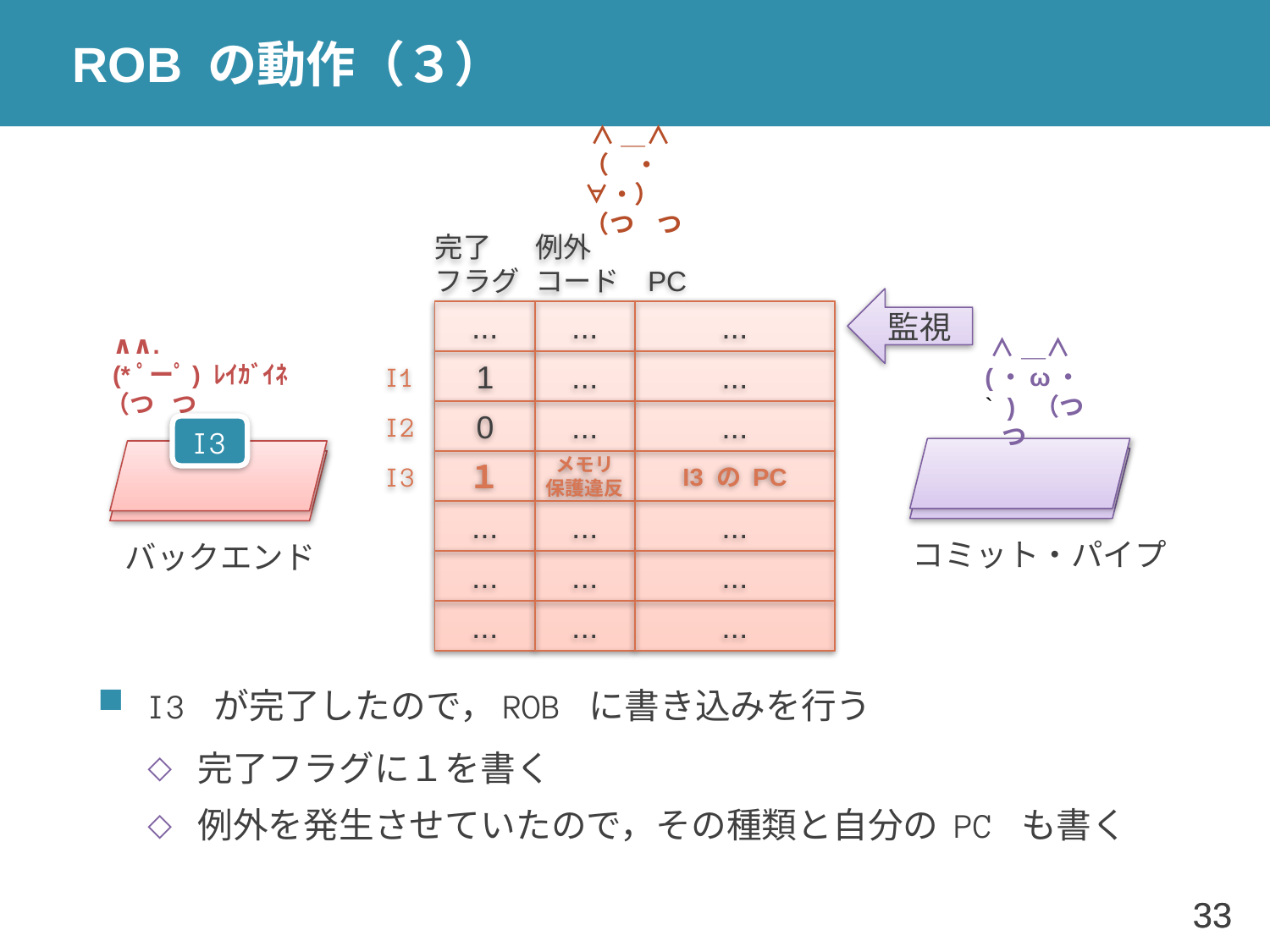

# ROB の動作（３）
 ∧＿∧
（　・∀・）（つ    つ
完了
フラグ
例外
コード
PC
監視

...
...
...
 ∧∧.
 (*ﾟーﾟ) ﾚｲｶﾞｲﾈ
（つ   つ
 ∧＿∧
(・ω・`  )  （つ    つ
I1
1
...
...
I2
0
...
...
I3

I3
１
メモリ
保護違反
I3 の PC
...
...
...
コミット・パイプ
バックエンド
...
...
...
...
...
...
I3 が完了したので，ROB に書き込みを行う
完了フラグに１を書く
例外を発生させていたので，その種類と自分の PC も書く